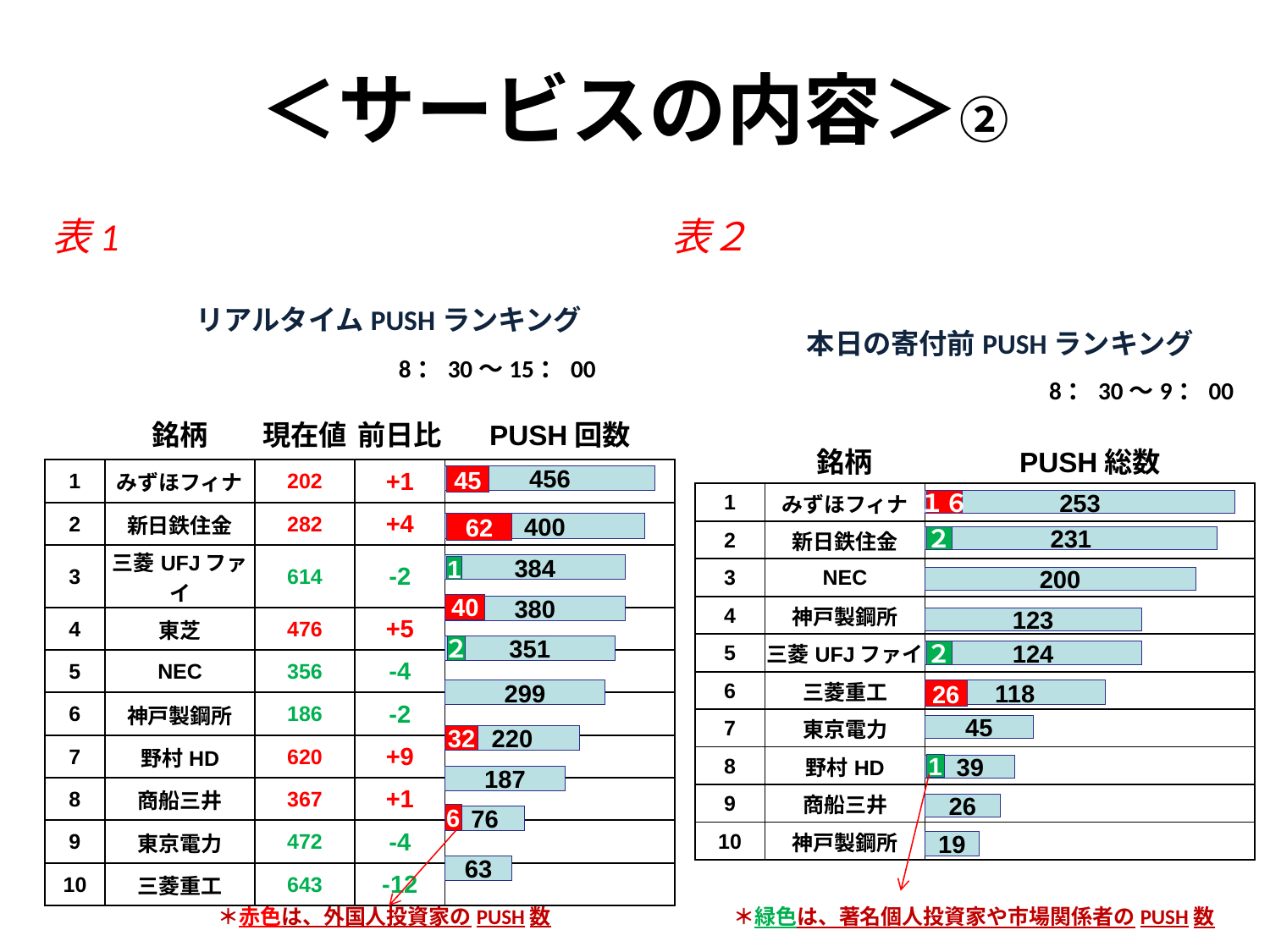

# ＜サービスの内容＞②
表２
表1
リアルタイムPUSHランキング
本日の寄付前PUSHランキング
8：30～15：00
8：30～9：00
|  | 銘柄 | 現在値 | 前日比 | PUSH回数 |
| --- | --- | --- | --- | --- |
| 1 | みずほフィナ | 202 | +1 |  |
| 2 | 新日鉄住金 | 282 | +4 |  |
| 3 | 三菱UFJファイ | 614 | -2 |  |
| 4 | 東芝 | 476 | +5 |  |
| 5 | NEC | 356 | -4 |  |
| 6 | 神戸製鋼所 | 186 | -2 |  |
| 7 | 野村HD | 620 | +9 |  |
| 8 | 商船三井 | 367 | +1 |  |
| 9 | 東京電力 | 472 | -4 |  |
| 10 | 三菱重工 | 643 | -12 |  |
|  | 銘柄 | PUSH総数 |
| --- | --- | --- |
| 1 | みずほフィナ |  |
| 2 | 新日鉄住金 |  |
| 3 | NEC |  |
| 4 | 神戸製鋼所 |  |
| 5 | 三菱UFJファイ |  |
| 6 | 三菱重工 |  |
| 7 | 東京電力 |  |
| 8 | 野村HD |  |
| 9 | 商船三井 |  |
| 10 | 神戸製鋼所 |  |
456
45
１６
253
400
62
231
２
384
1
200
40
380
123
351
２
124
２
299
26
118
45
32
220
1
39
187
26
6
76
19
63
＊赤色は、外国人投資家のPUSH数
＊緑色は、著名個人投資家や市場関係者のPUSH数